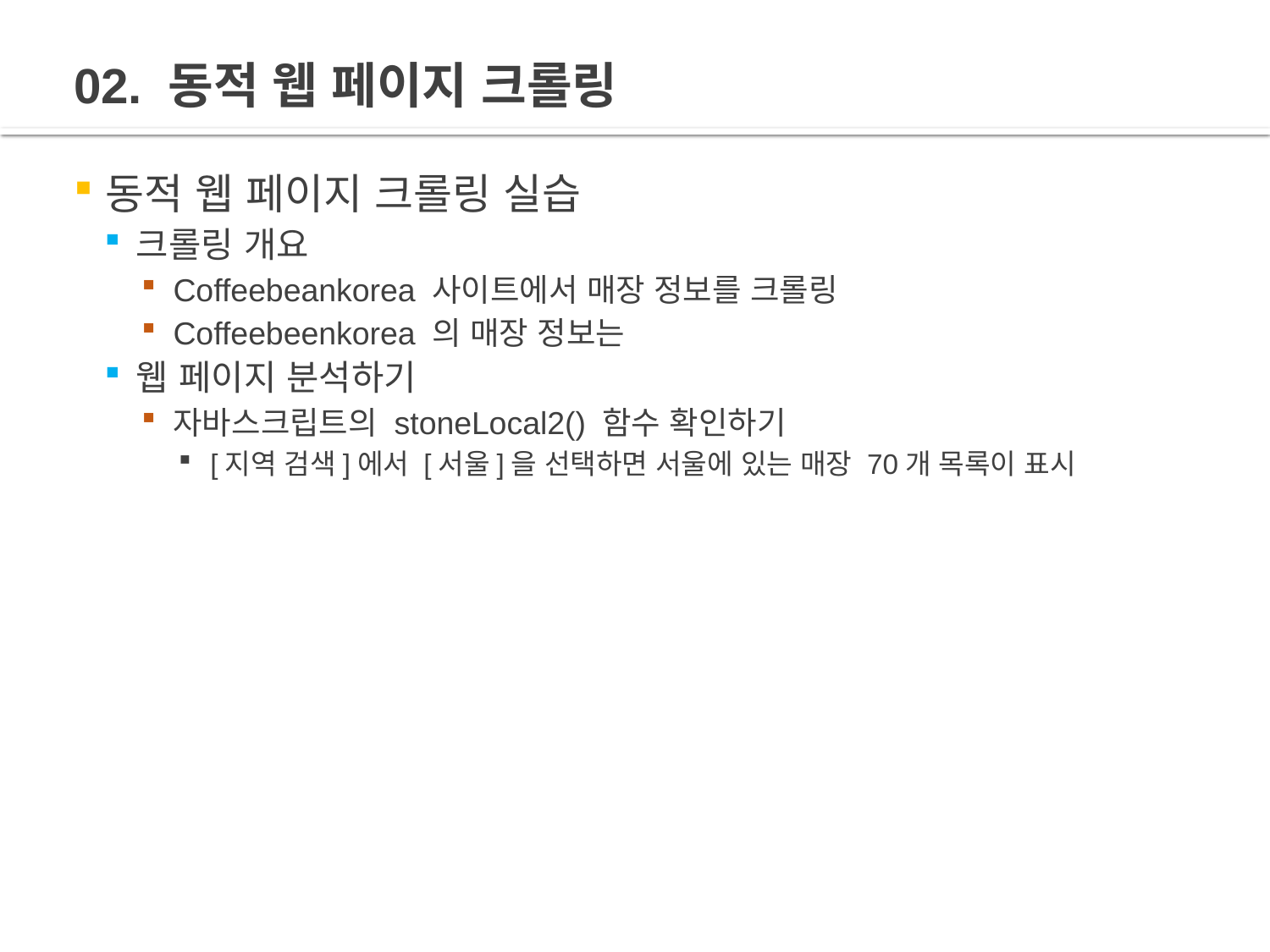

# 02. 동적 웹 페이지 크롤링
동적 웹 페이지 크롤링 실습
크롤링 개요
Coffeebeankorea 사이트에서 매장 정보를 크롤링
Coffeebeenkorea 의 매장 정보는
웹 페이지 분석하기
자바스크립트의 stoneLocal2() 함수 확인하기
[지역 검색]에서 [서울]을 선택하면 서울에 있는 매장 70개 목록이 표시